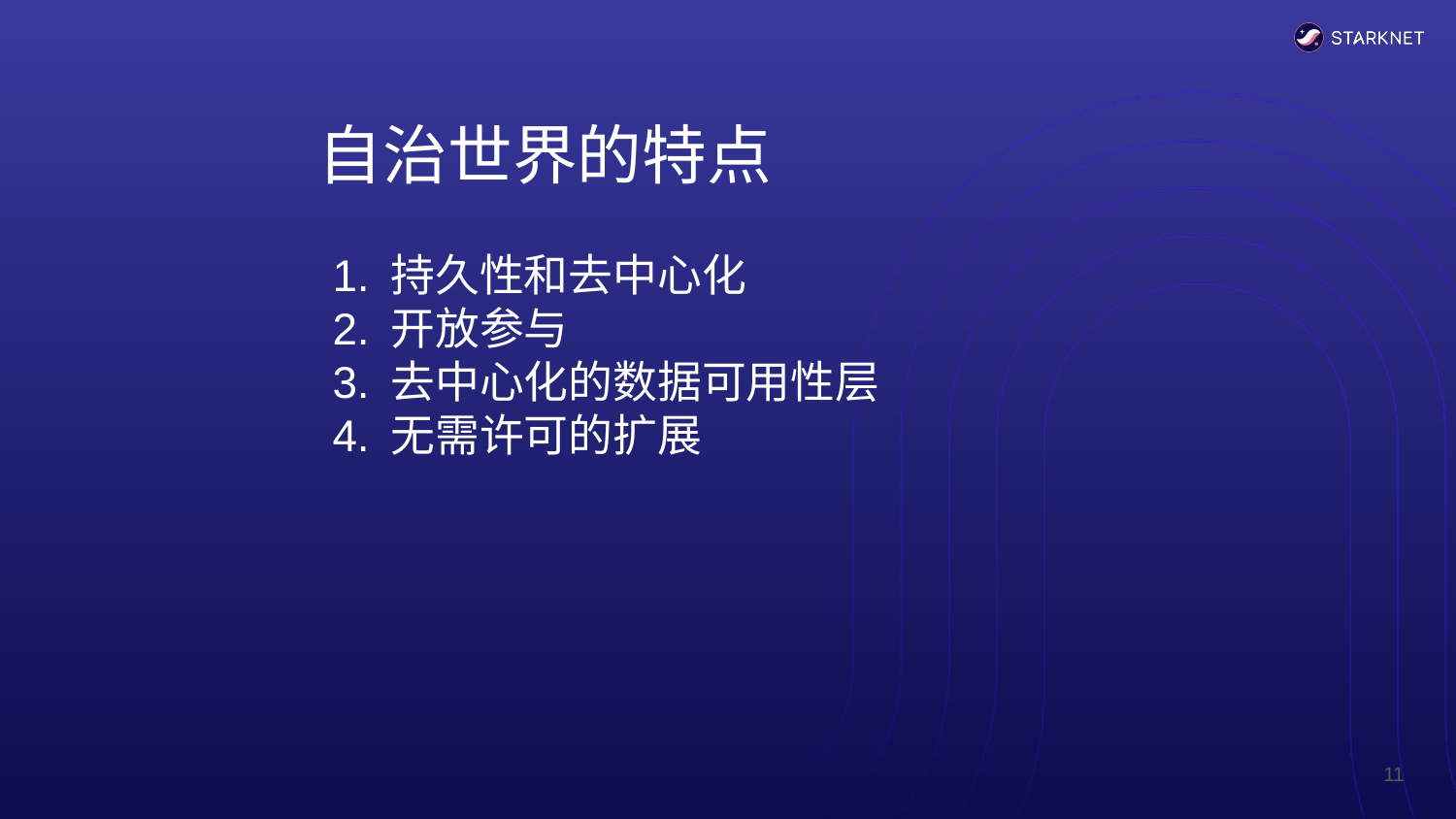

自治世界的特点
持久性和去中心化
开放参与
去中心化的数据可用性层
无需许可的扩展
11